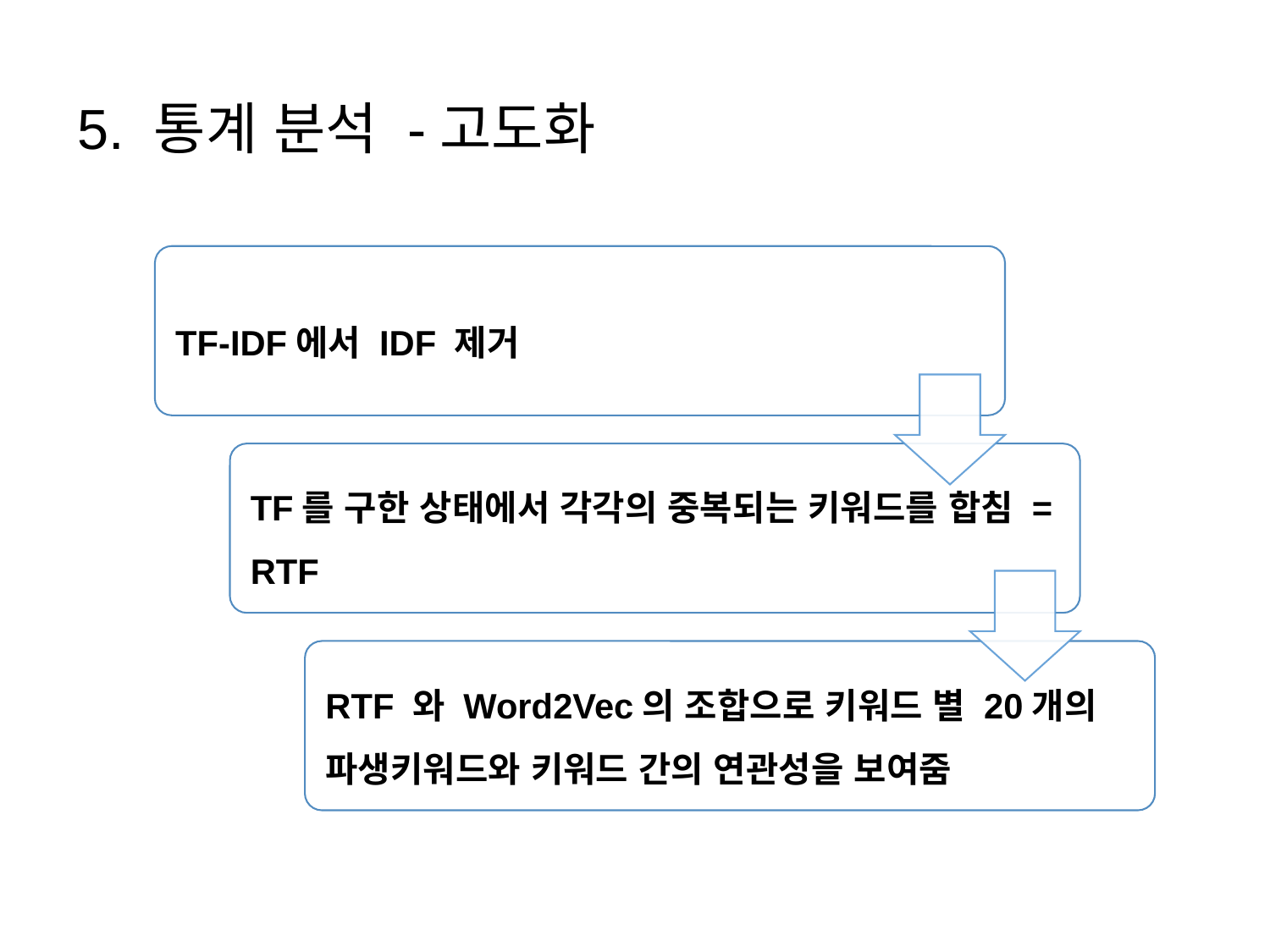

# 5. 통계 분석 -고도화
TF-IDF에서 IDF 제거
TF를 구한 상태에서 각각의 중복되는 키워드를 합침 = RTF
RTF 와 Word2Vec의 조합으로 키워드 별 20개의 파생키워드와 키워드 간의 연관성을 보여줌